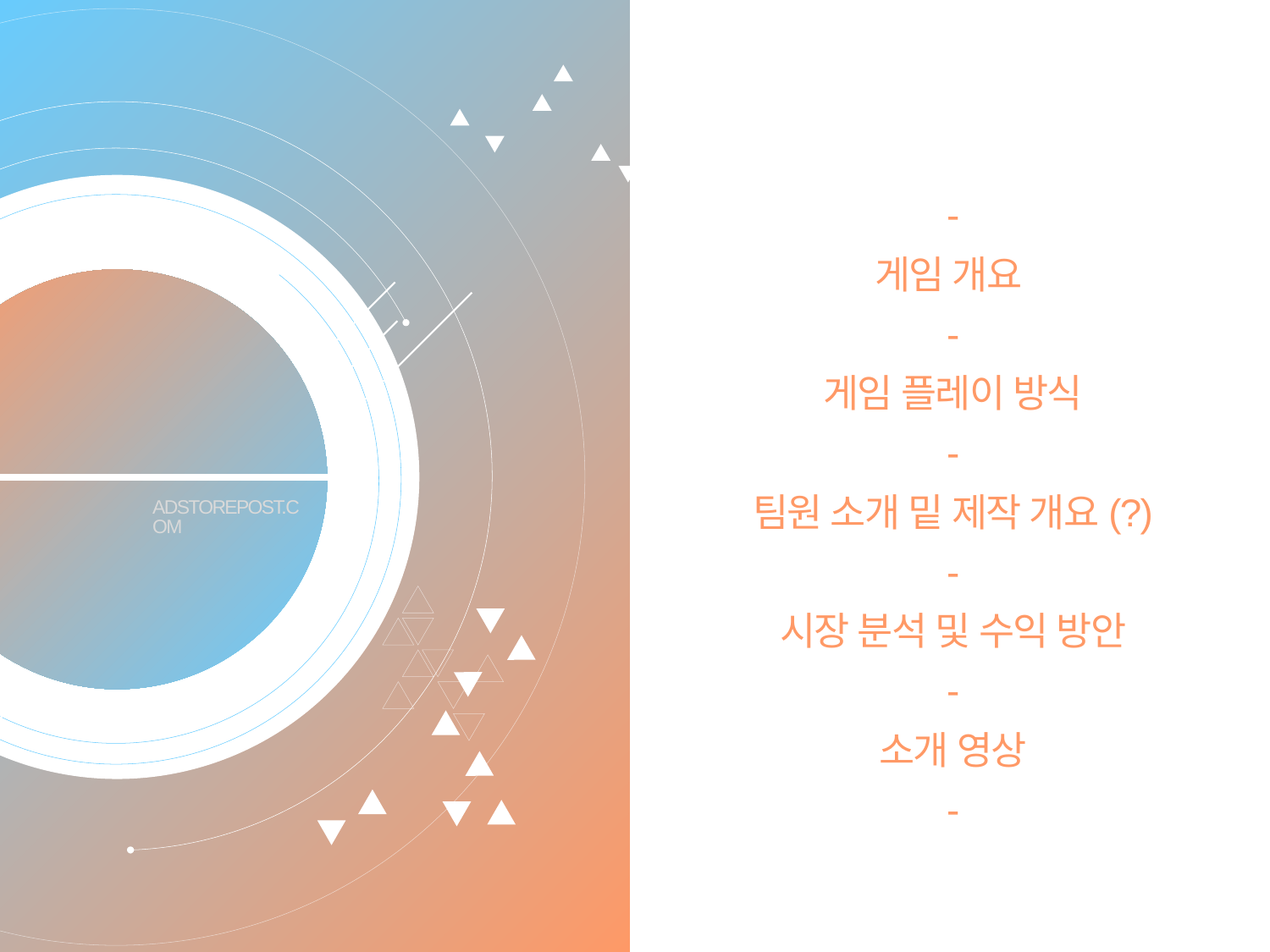

-
게임 개요
-
게임 플레이 방식
-
팀원 소개 밑 제작 개요(?)
-
시장 분석 및 수익 방안
-
소개 영상
-
# INDEX
ADSTOREPOST.COM